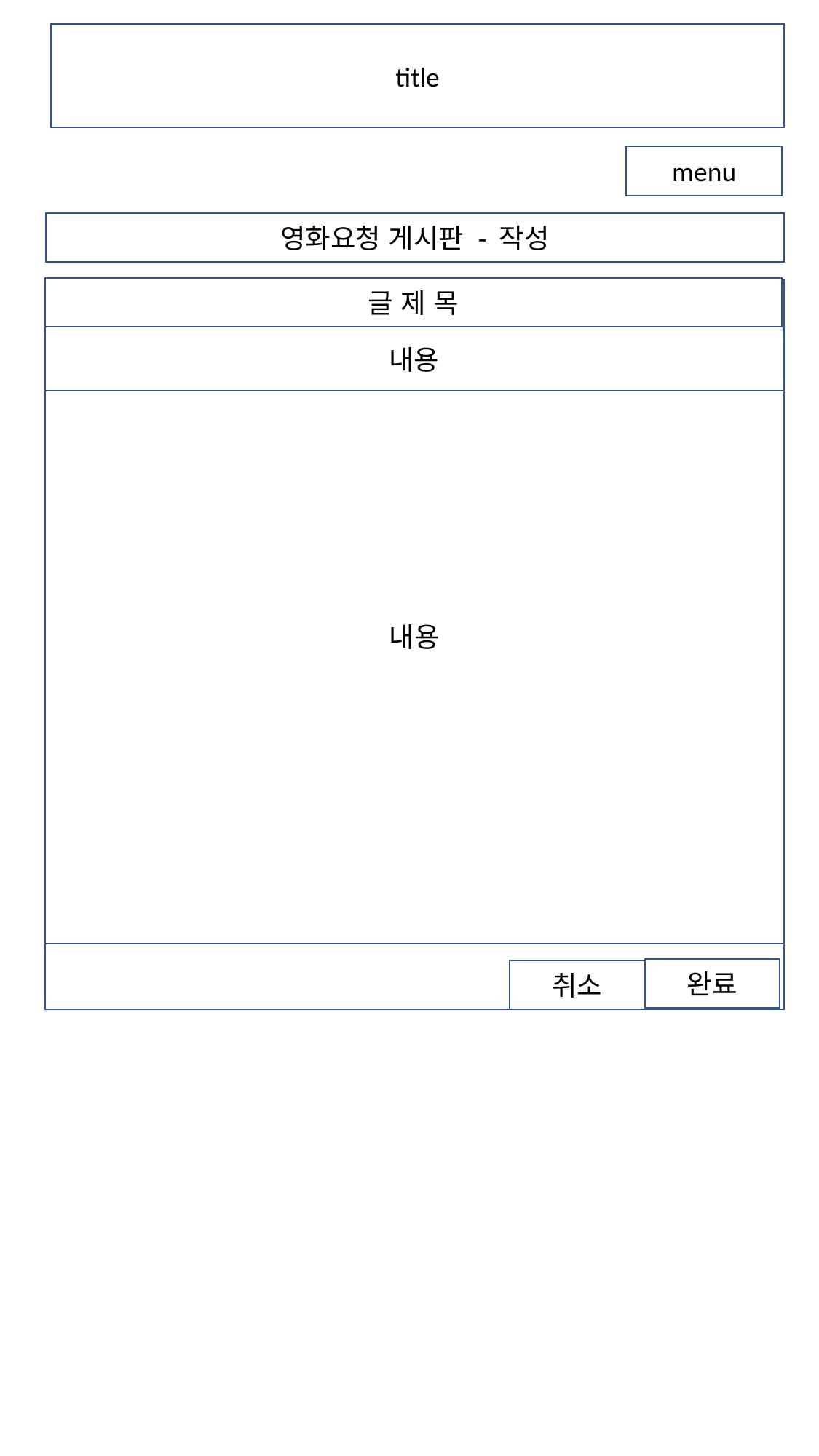

title
menu
영화요청 게시판 - 작성
글 제 목

내용
내용
완료
취소